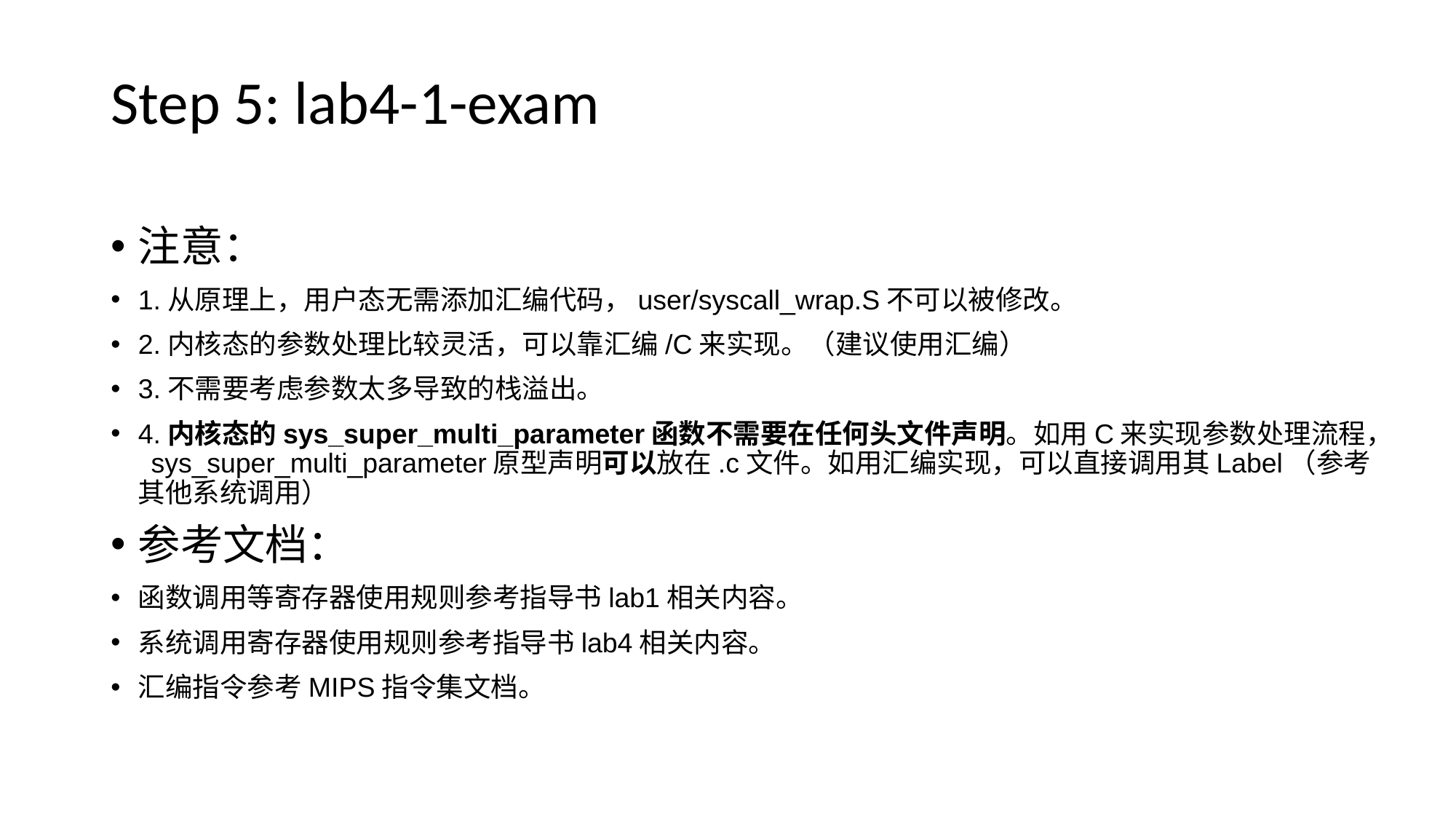

# Step 5: lab4-1-exam
注意：
1.从原理上，用户态无需添加汇编代码，user/syscall_wrap.S不可以被修改。
2.内核态的参数处理比较灵活，可以靠汇编/C来实现。（建议使用汇编）
3.不需要考虑参数太多导致的栈溢出。
4.内核态的sys_super_multi_parameter函数不需要在任何头文件声明。如用C来实现参数处理流程， sys_super_multi_parameter原型声明可以放在.c文件。如用汇编实现，可以直接调用其Label（参考其他系统调用）
参考文档：
函数调用等寄存器使用规则参考指导书lab1相关内容。
系统调用寄存器使用规则参考指导书lab4相关内容。
汇编指令参考MIPS指令集文档。